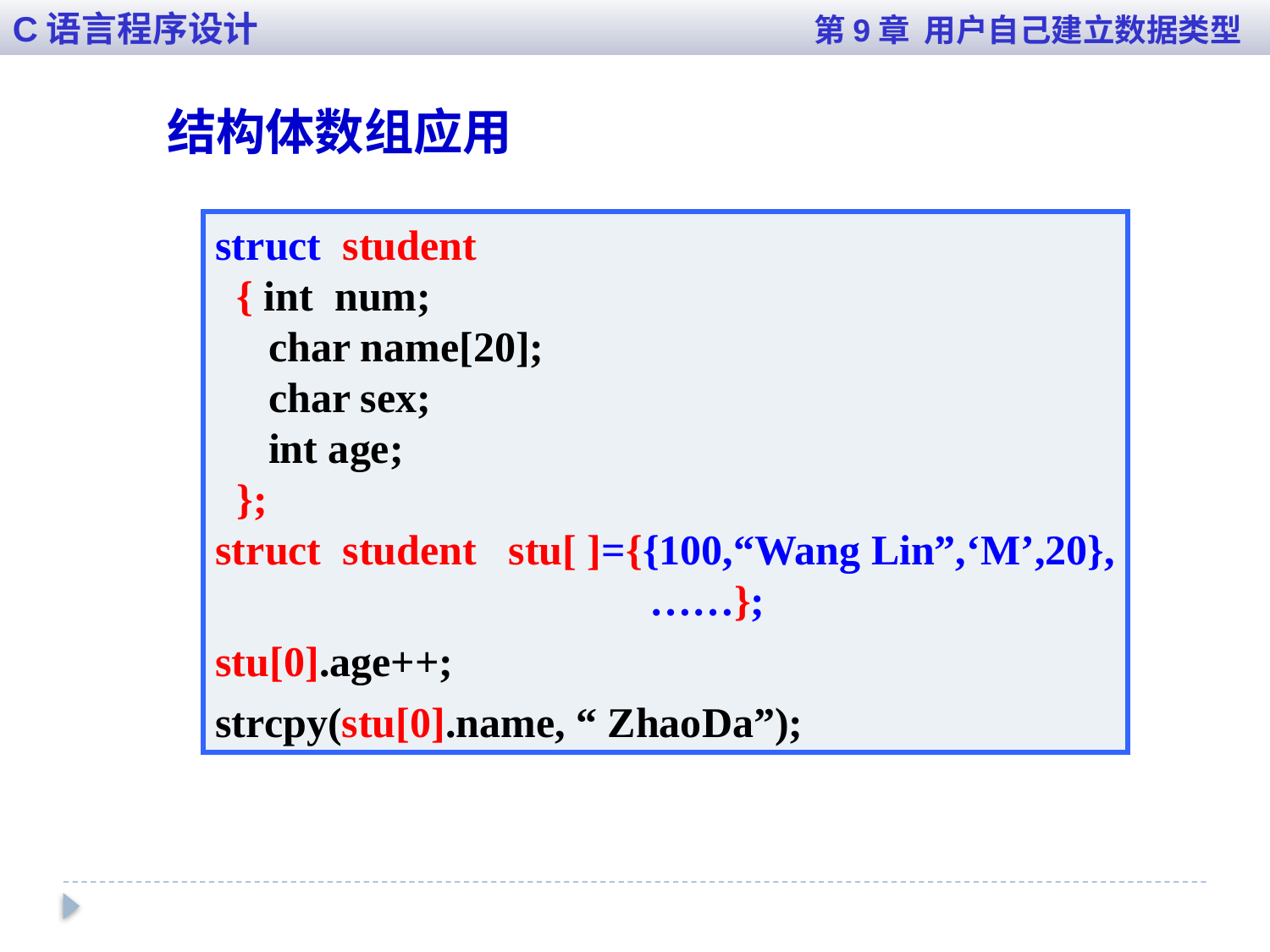

C语言程序设计                                                                     第9章  用户自己建立数据类型
结构体数组应用
struct  student
  { int  num;
     char name[20];
     char sex;
     int age;
  };
struct  student   stu[ ]={{100,“Wang Lin”,‘M’,20},
                                         ……};
stu[0].age++;
strcpy(stu[0].name, “ ZhaoDa”);